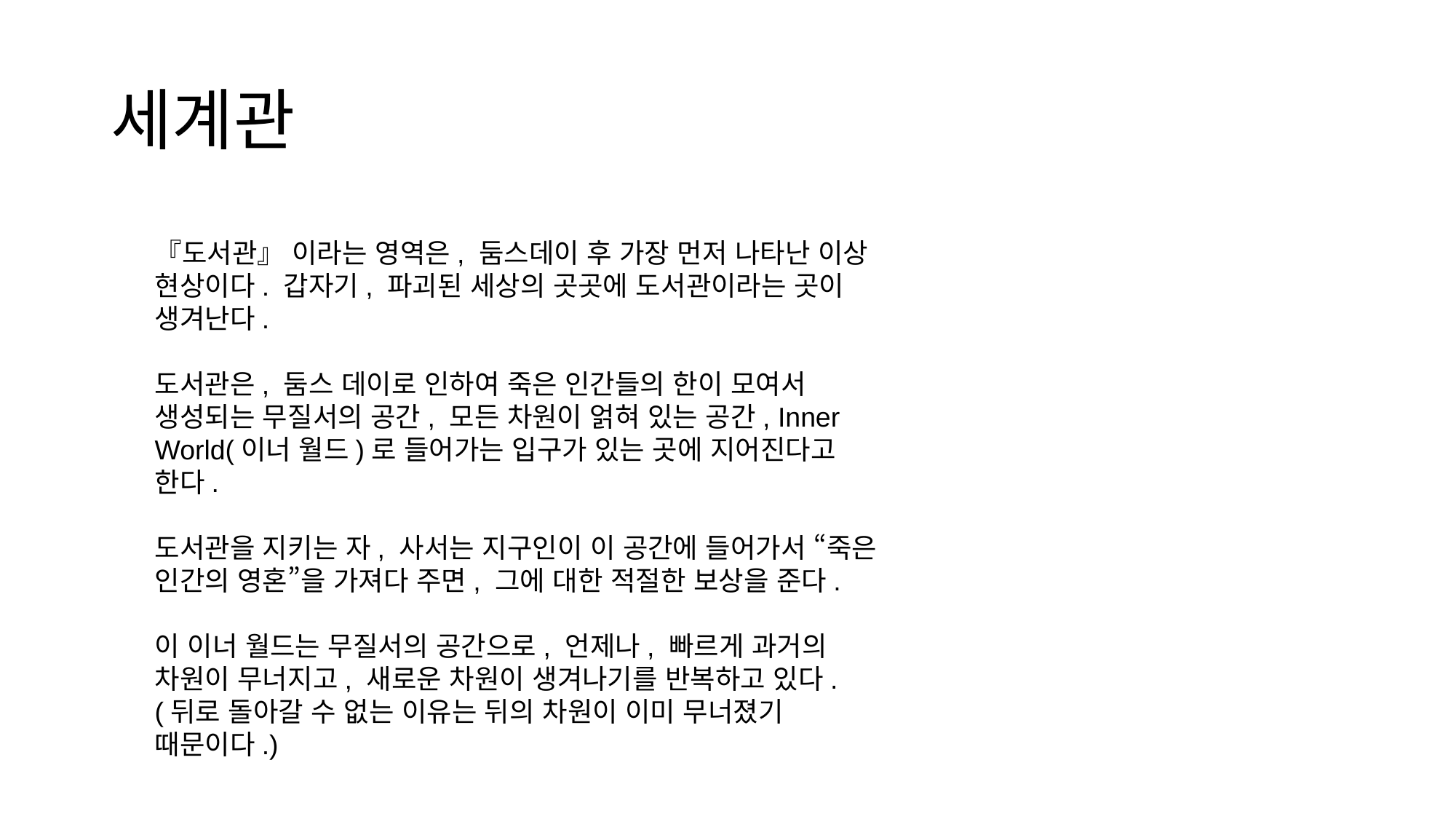

# 세계관
『도서관』 이라는 영역은, 둠스데이 후 가장 먼저 나타난 이상 현상이다. 갑자기, 파괴된 세상의 곳곳에 도서관이라는 곳이 생겨난다.

도서관은, 둠스 데이로 인하여 죽은 인간들의 한이 모여서 생성되는 무질서의 공간, 모든 차원이 얽혀 있는 공간, Inner World(이너 월드)로 들어가는 입구가 있는 곳에 지어진다고 한다.

도서관을 지키는 자, 사서는 지구인이 이 공간에 들어가서 “죽은 인간의 영혼”을 가져다 주면, 그에 대한 적절한 보상을 준다.

이 이너 월드는 무질서의 공간으로, 언제나, 빠르게 과거의 차원이 무너지고, 새로운 차원이 생겨나기를 반복하고 있다.
(뒤로 돌아갈 수 없는 이유는 뒤의 차원이 이미 무너졌기 때문이다.)